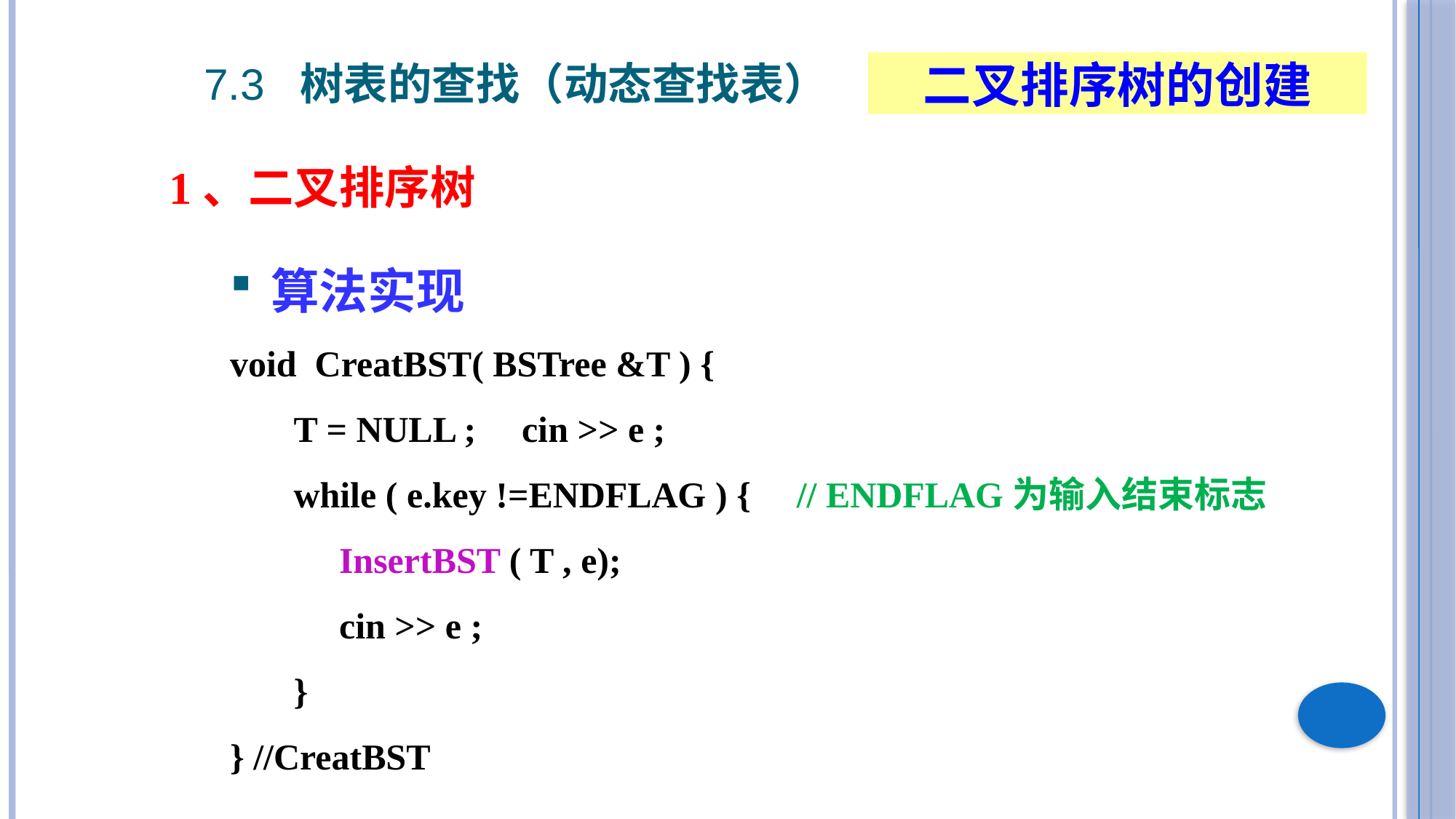

7.3  树表的查找（动态查找表）
二叉排序树的创建
1、二叉排序树
算法实现
void  CreatBST( BSTree &T ) {
       T = NULL ;     cin >> e ;
       while ( e.key !=ENDFLAG ) {     // ENDFLAG为输入结束标志
            InsertBST ( T , e);
            cin >> e ;
       }
} //CreatBST